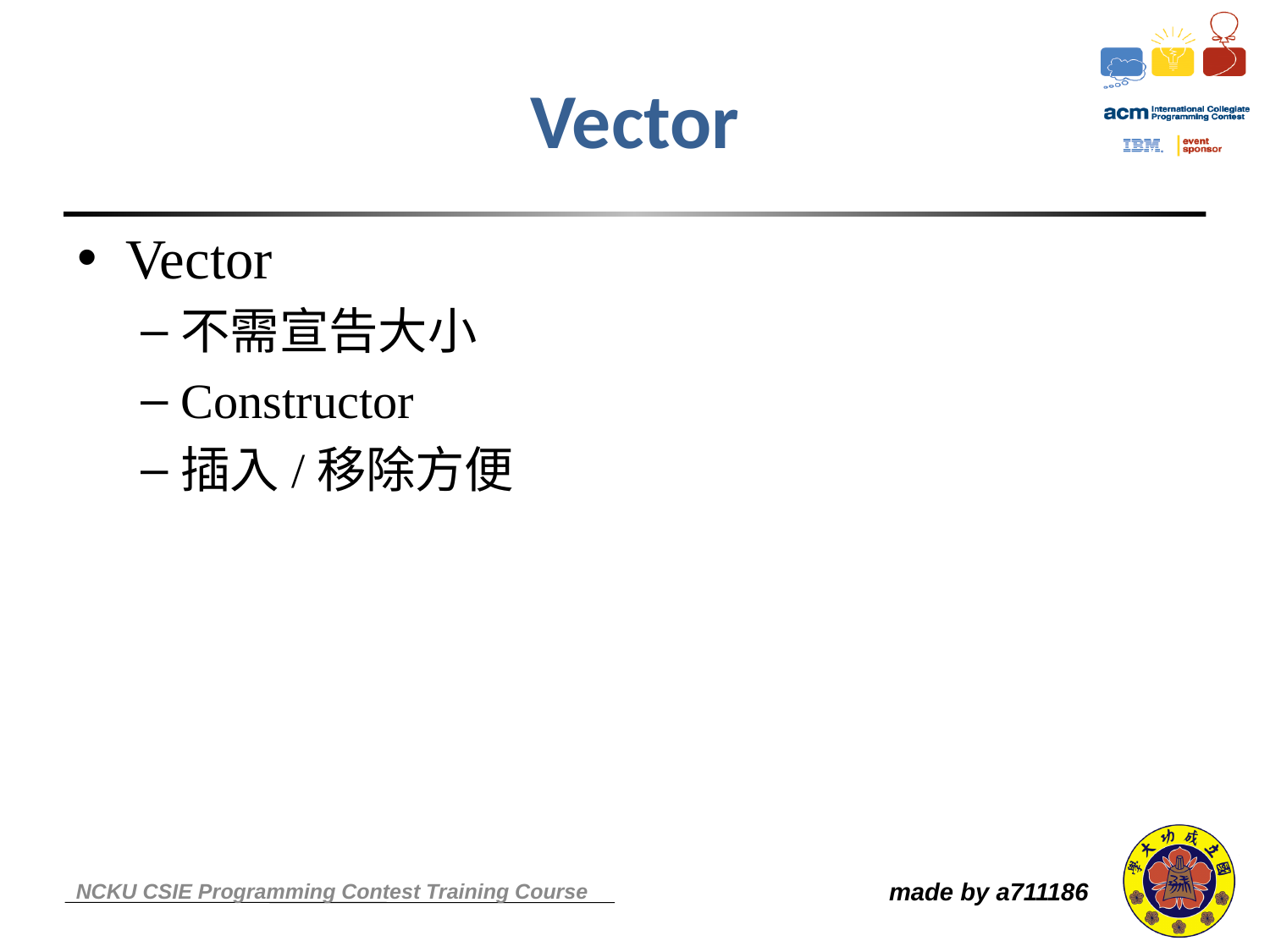

# Vector
Vector
不需宣告大小
Constructor
插入/移除方便

made by a711186